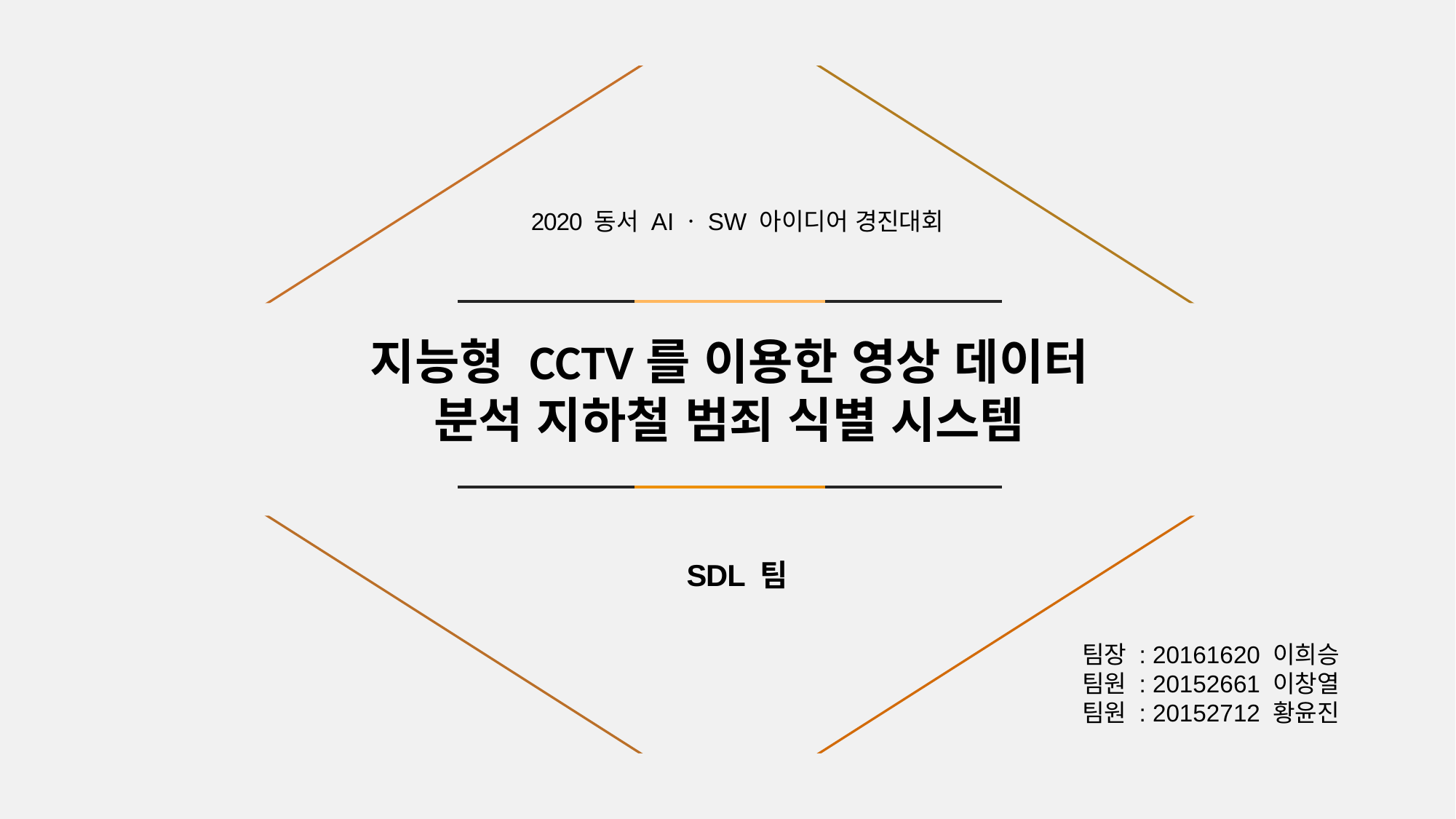

2020 동서 AIㆍSW 아이디어 경진대회

# 지능형 CCTV를 이용한 영상 데이터 분석 지하철 범죄 식별 시스템

SDL 팀
팀장 : 20161620 이희승
팀원 : 20152661 이창열
팀원 : 20152712 황윤진